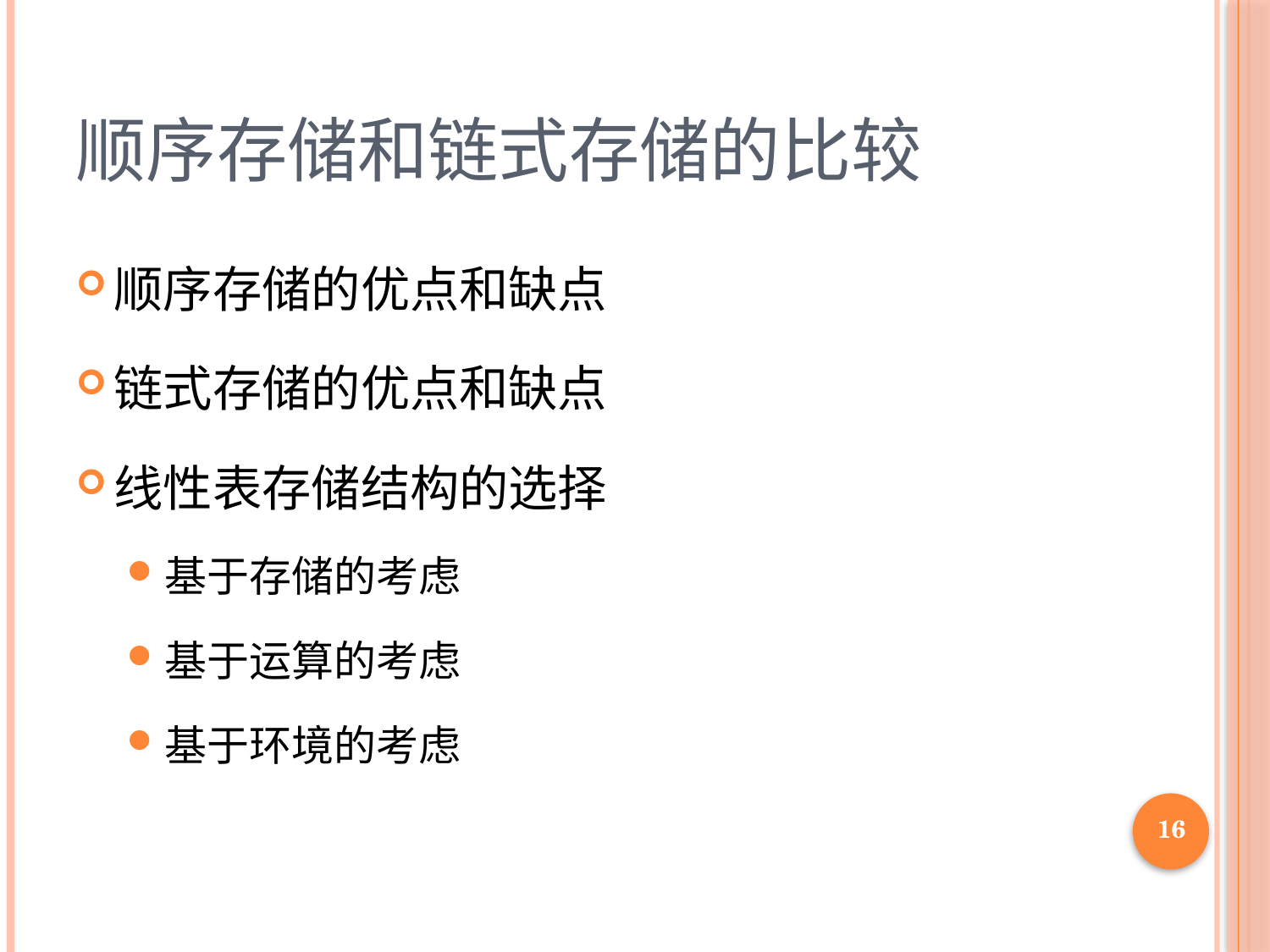

# 顺序存储和链式存储的比较
顺序存储的优点和缺点
链式存储的优点和缺点
线性表存储结构的选择
基于存储的考虑
基于运算的考虑
基于环境的考虑
16